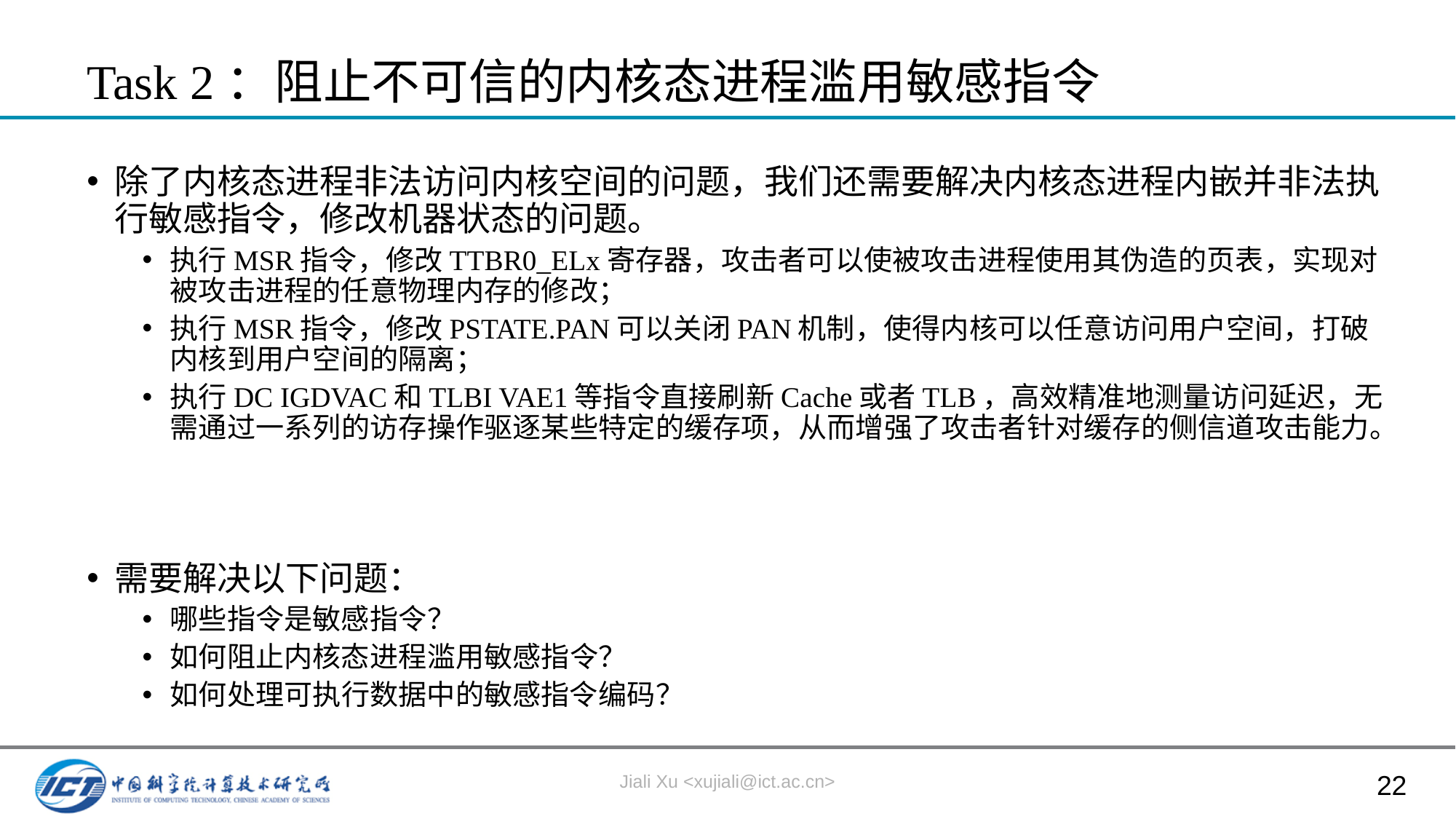

# Task 2：阻止不可信的内核态进程滥用敏感指令
除了内核态进程非法访问内核空间的问题，我们还需要解决内核态进程内嵌并非法执行敏感指令，修改机器状态的问题。
执行MSR指令，修改TTBR0_ELx寄存器，攻击者可以使被攻击进程使用其伪造的页表，实现对被攻击进程的任意物理内存的修改；
执行MSR指令，修改PSTATE.PAN可以关闭PAN机制，使得内核可以任意访问用户空间，打破内核到用户空间的隔离；
执行DC IGDVAC和TLBI VAE1等指令直接刷新Cache或者TLB，高效精准地测量访问延迟，无需通过一系列的访存操作驱逐某些特定的缓存项，从而增强了攻击者针对缓存的侧信道攻击能力。

需要解决以下问题：
哪些指令是敏感指令？
如何阻止内核态进程滥用敏感指令？
如何处理可执行数据中的敏感指令编码？
Jiali Xu <xujiali@ict.ac.cn>
22